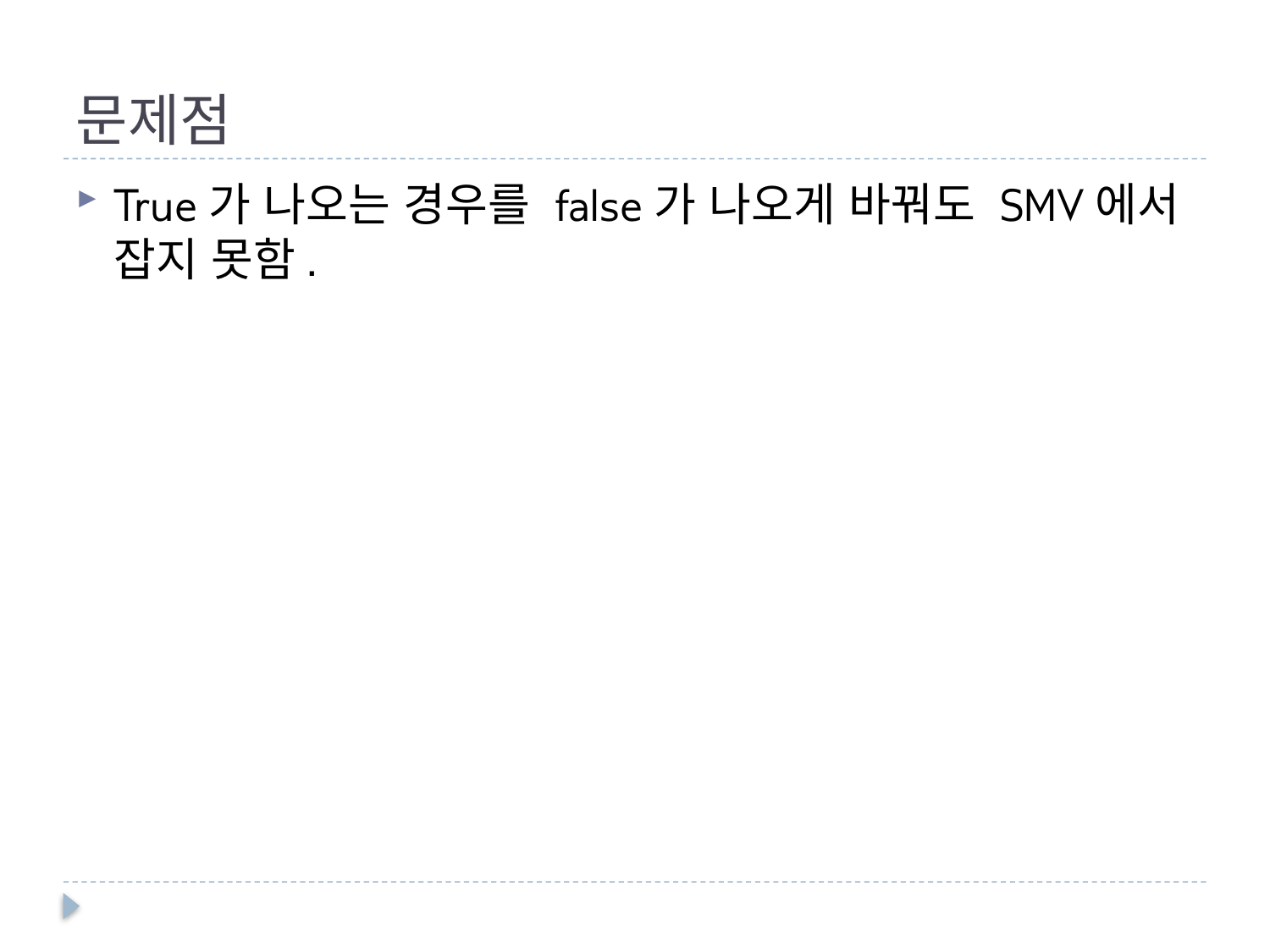

# 문제점
True가 나오는 경우를 false가 나오게 바꿔도 SMV에서 잡지 못함.